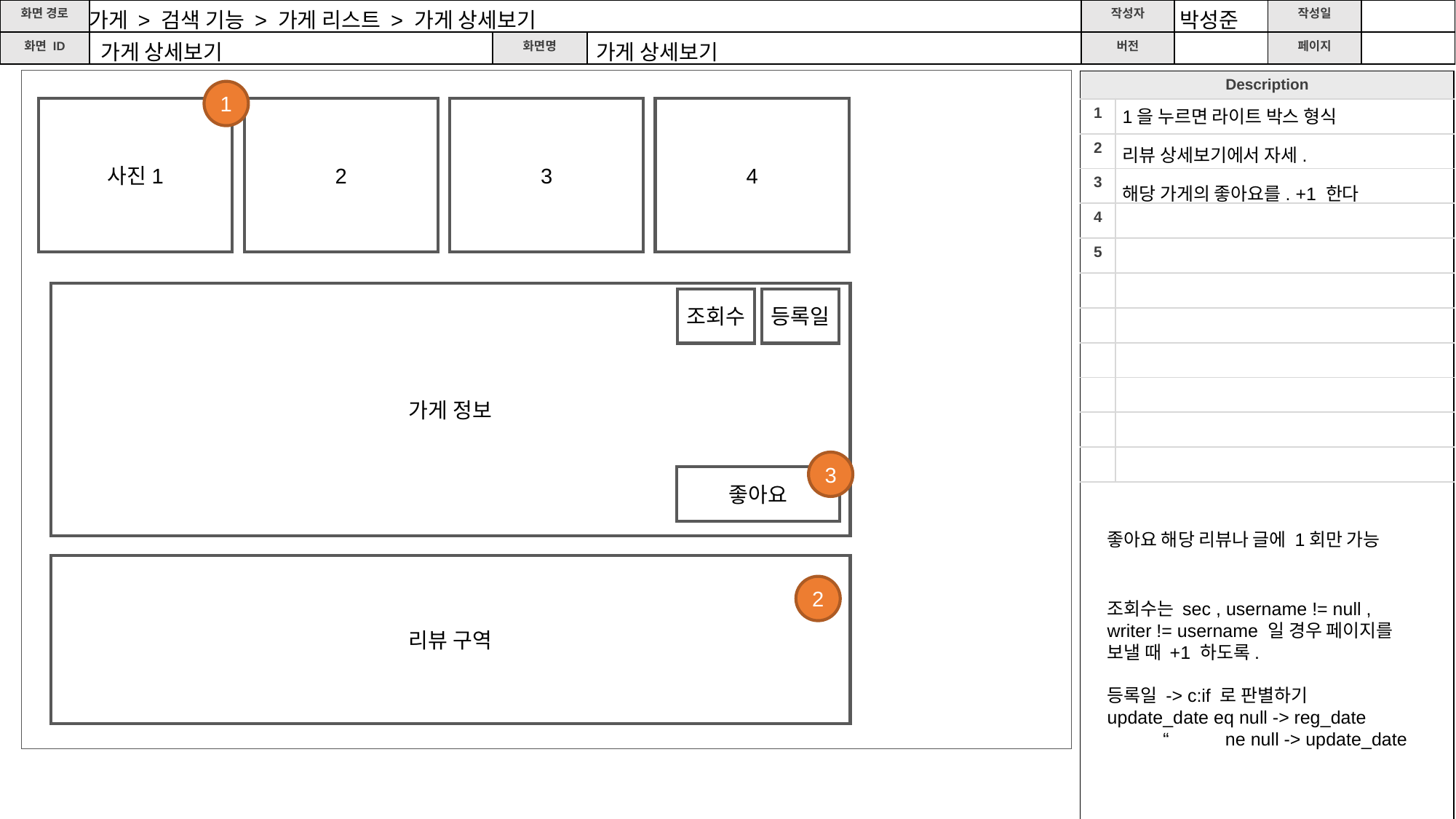

가게 > 검색 기능 > 가게 리스트 > 가게 상세보기
박성준
가게 상세보기
가게 상세보기
1
사진1
2
3
4
1을 누르면 라이트 박스 형식
리뷰 상세보기에서 자세.
해당 가게의 좋아요를. +1 한다
가게 정보
조회수
등록일
3
좋아요
좋아요 해당 리뷰나 글에 1회만 가능
리뷰 구역
2
조회수는 sec , username != null ,
writer != username 일 경우 페이지를 보낼 때 +1 하도록.

등록일 -> c:if 로 판별하기
update_date eq null -> reg_date
           “           ne null -> update_date